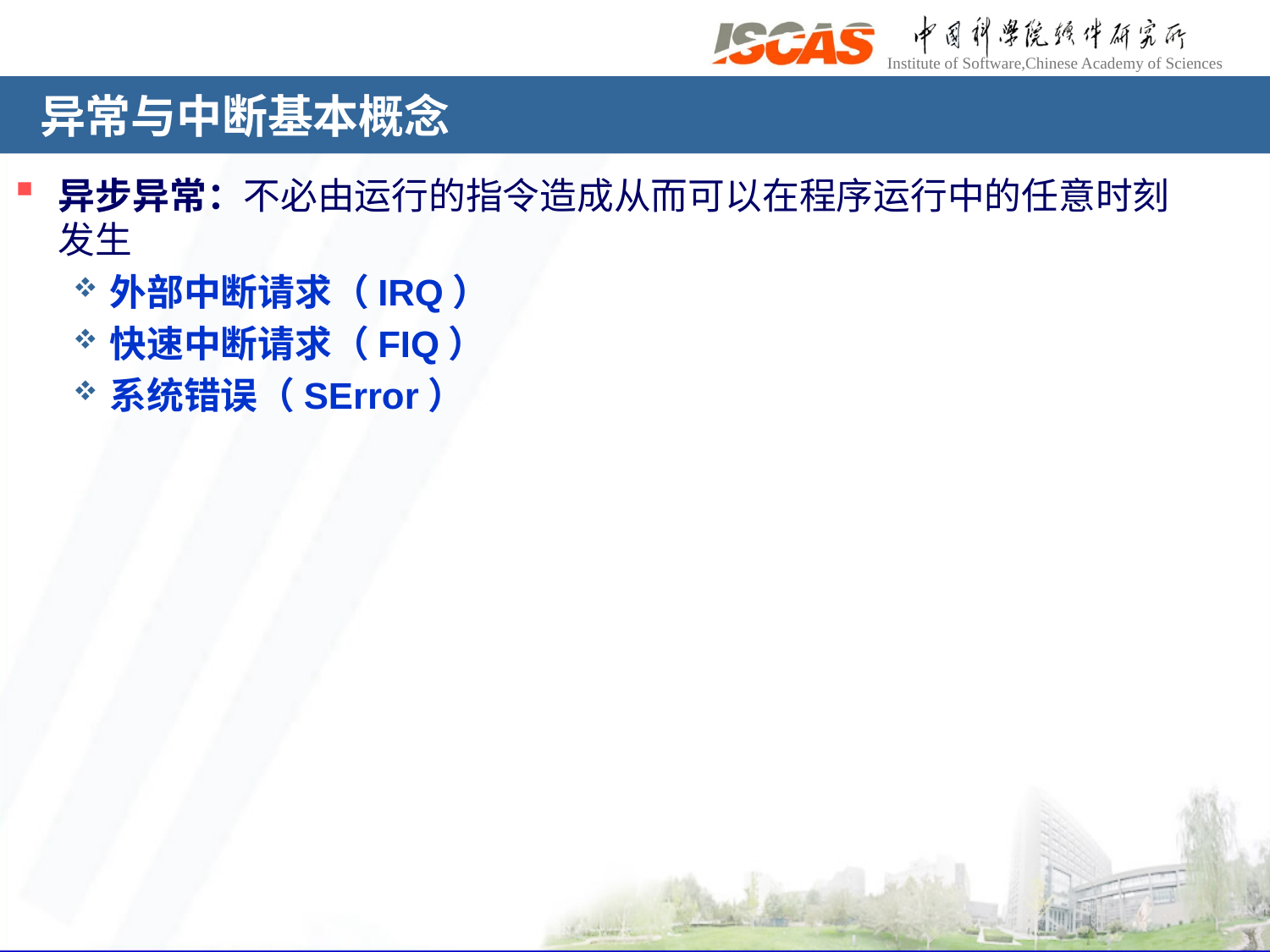

# 异常与中断基本概念
异步异常：不必由运行的指令造成从而可以在程序运行中的任意时刻发生
外部中断请求（IRQ）
快速中断请求（FIQ）
系统错误（SError）